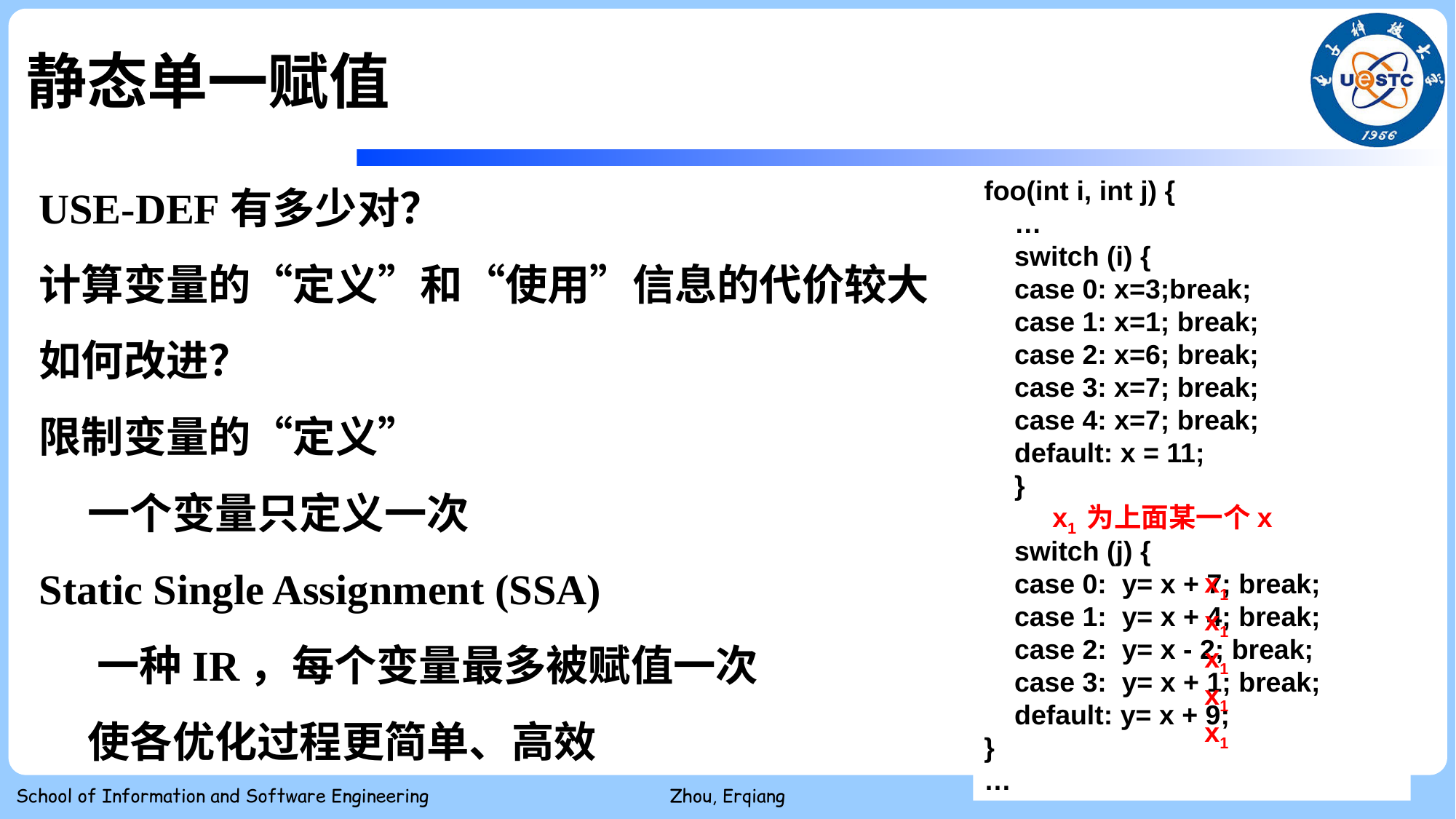

# 静态单一赋值
USE-DEF有多少对？
计算变量的“定义”和“使用”信息的代价较大
如何改进？
限制变量的“定义”
    一个变量只定义一次
Static Single Assignment (SSA)
     一种IR，每个变量最多被赋值一次
    使各优化过程更简单、高效
foo(int i, int j) {
    …
    switch (i) {
    case 0: x=3;break;
    case 1: x=1; break;
    case 2: x=6; break;
    case 3: x=7; break;
    case 4: x=7; break;
    default: x = 11;
    }

    switch (j) {
    case 0:  y= x + 7; break;
    case 1:  y= x + 4; break;
    case 2:  y= x - 2; break;
    case 3:  y= x + 1; break;
    default: y= x + 9;
}
…
x1 为上面某一个x
x1
x1
x1
x1
x1
School of Information and Software Engineering
Zhou, Erqiang
65